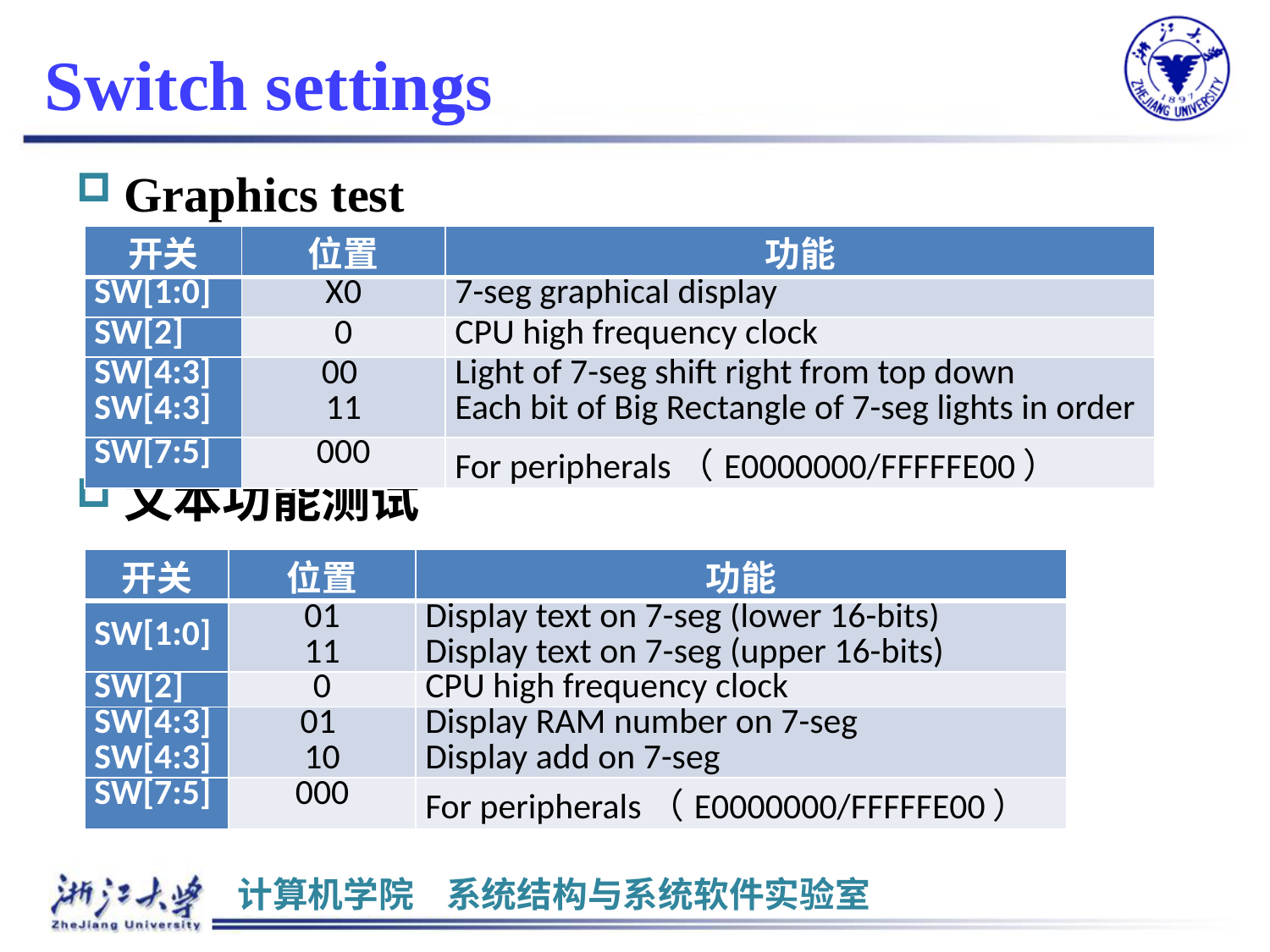

# Switch settings
Graphics test

文本功能测试
| 开关 | 位置 | 功能 |
| --- | --- | --- |
| SW[1:0] | X0 | 7-seg graphical display |
| SW[2] | 0 | CPU high frequency clock |
| SW[4:3] SW[4:3] | 00  11 | Light of 7-seg shift right from top down Each bit of Big Rectangle of 7-seg lights in order |
| SW[7:5] | 000 | For peripherals（E0000000/FFFFFE00） |
| 开关 | 位置 | 功能 |
| --- | --- | --- |
| SW[1:0] | 01 11 | Display text on 7-seg (lower 16-bits) Display text on 7-seg (upper 16-bits) |
| SW[2] | 0 | CPU high frequency clock |
| SW[4:3] SW[4:3] | 01  10 | Display RAM number on 7-seg Display add on 7-seg |
| SW[7:5] | 000 | For peripherals（E0000000/FFFFFE00） |